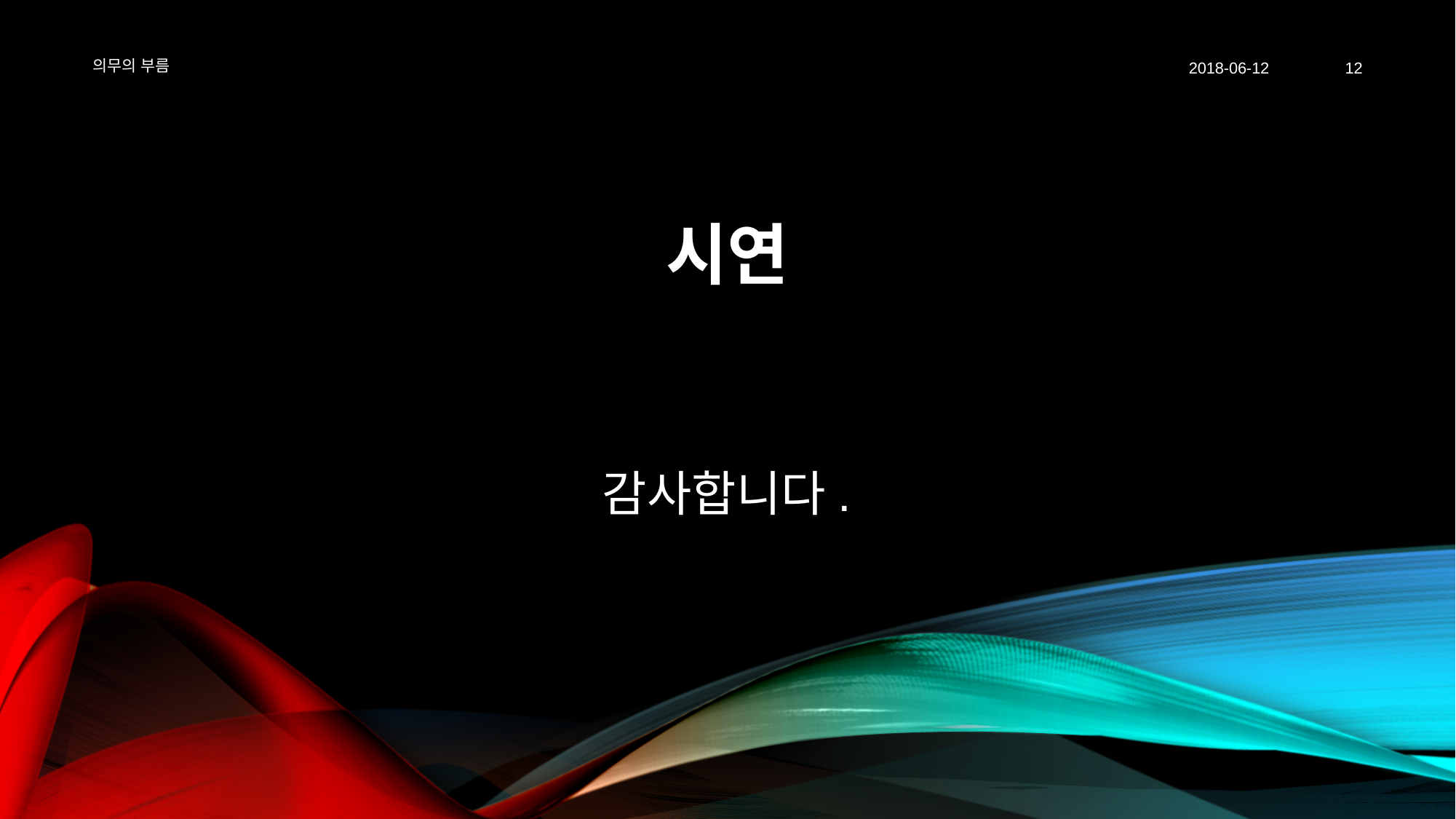

의무의 부름
2018-06-12
12
# 시연
감사합니다.